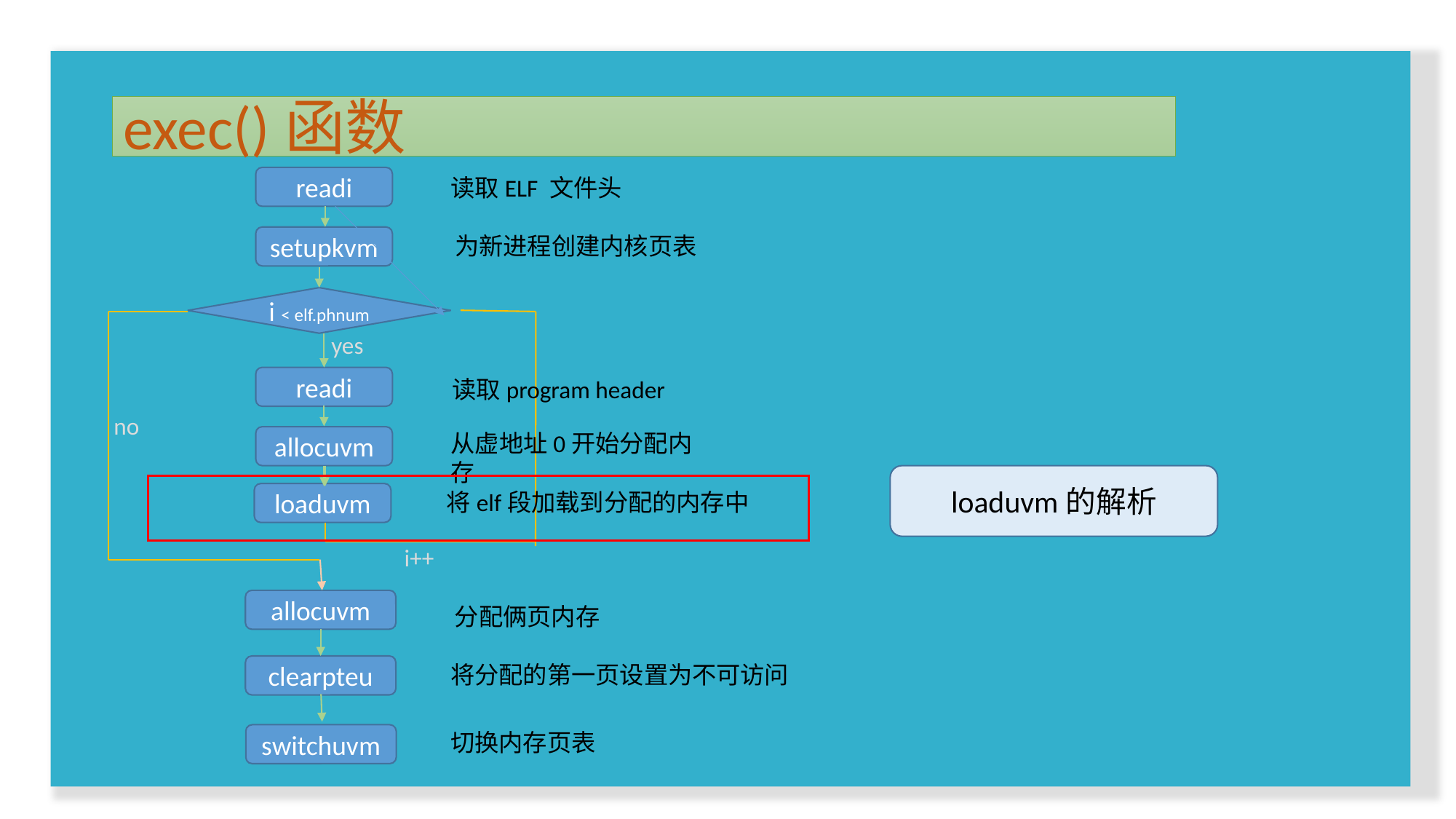

10
# exec()函数

readi
读取ELF 文件头

为新进程创建内核页表
setupkvm
i < elf.phnum
yes
readi
读取program header
no
从虚地址0开始分配内存
allocuvm
loaduvm的解析

将elf段加载到分配的内存中
loaduvm
i++
allocuvm
分配俩页内存
将分配的第一页设置为不可访问
clearpteu
切换内存页表
switchuvm